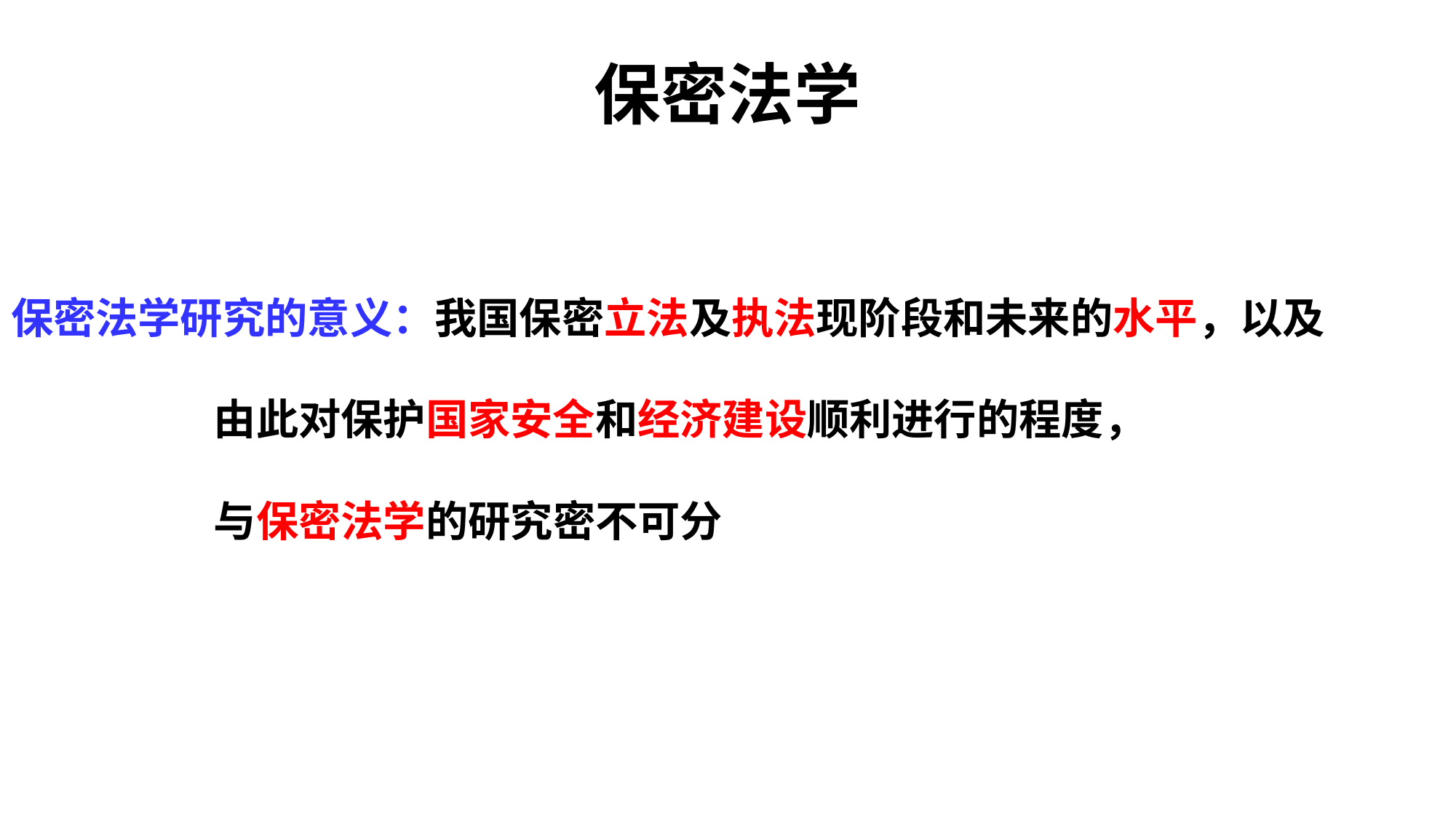

# 保密法学
保密法学研究的意义：我国保密立法及执法现阶段和未来的水平，以及
                    由此对保护国家安全和经济建设顺利进行的程度，
                    与保密法学的研究密不可分